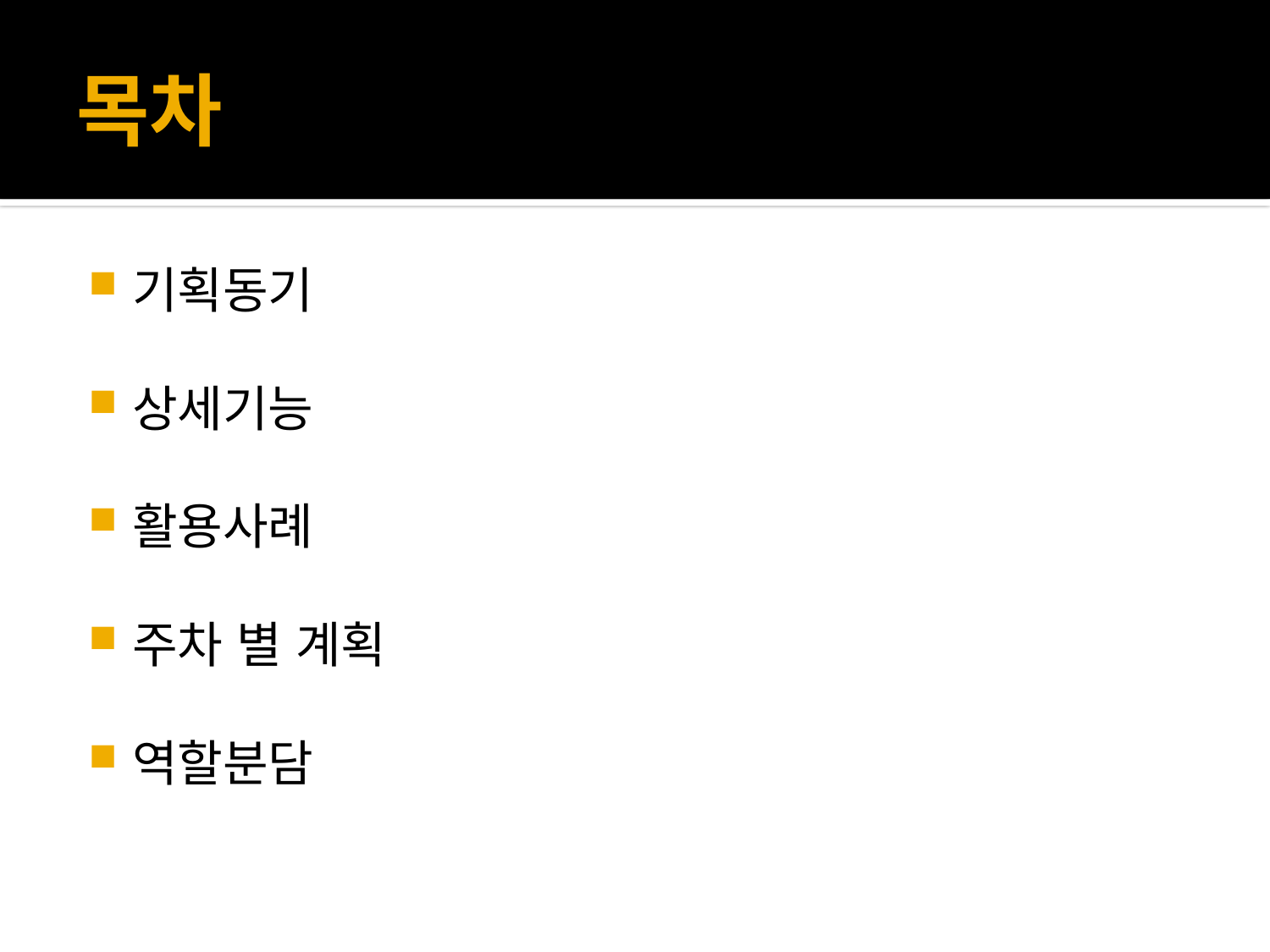

# 목차
기획동기

상세기능

활용사례

주차 별 계획

역할분담